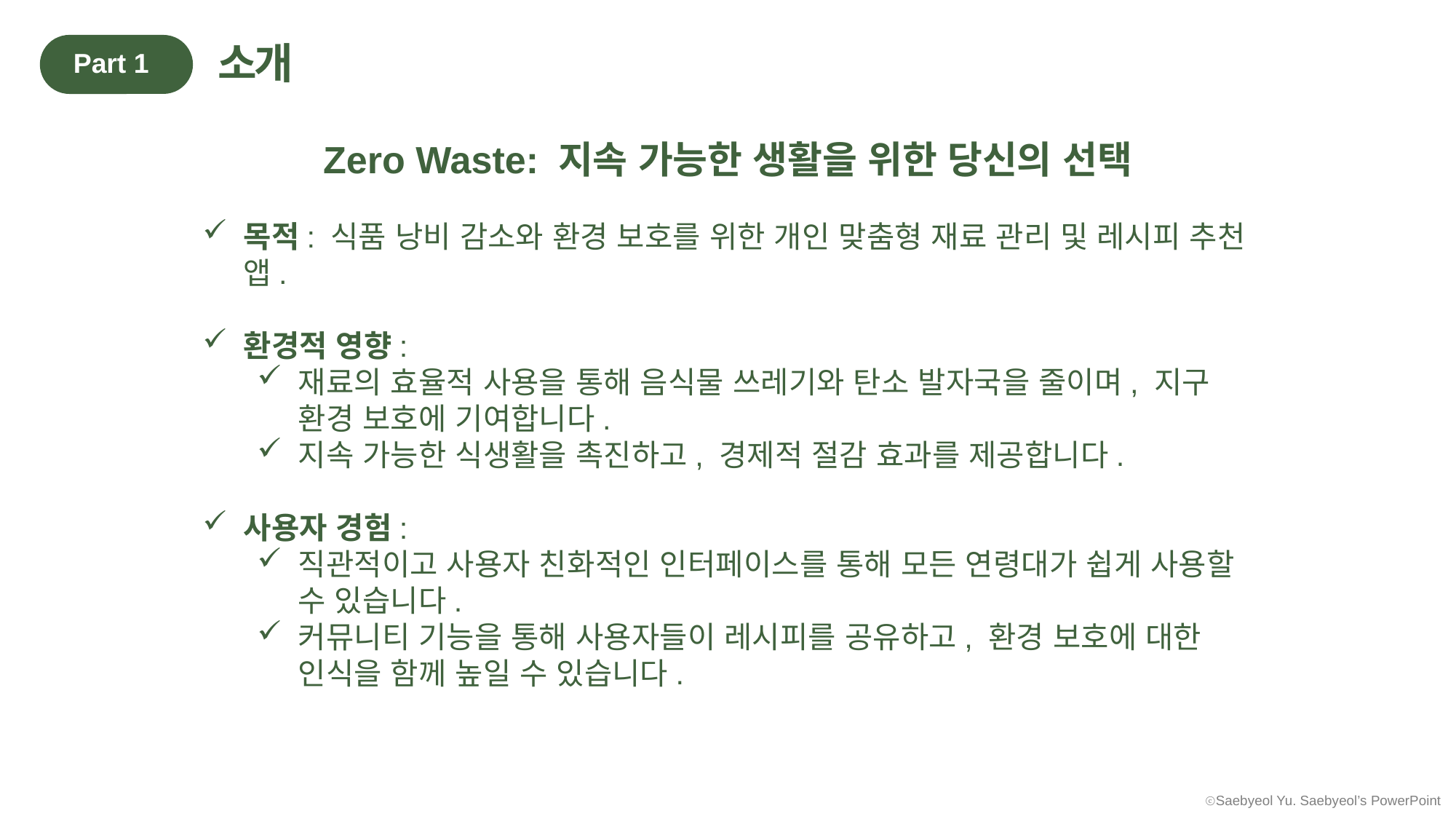

소개

Part 1

Zero Waste: 지속 가능한 생활을 위한 당신의 선택

목적: 식품 낭비 감소와 환경 보호를 위한 개인 맞춤형 재료 관리 및 레시피 추천 앱.

환경적 영향:
재료의 효율적 사용을 통해 음식물 쓰레기와 탄소 발자국을 줄이며, 지구 환경 보호에 기여합니다.
지속 가능한 식생활을 촉진하고, 경제적 절감 효과를 제공합니다.

사용자 경험:
직관적이고 사용자 친화적인 인터페이스를 통해 모든 연령대가 쉽게 사용할 수 있습니다.
커뮤니티 기능을 통해 사용자들이 레시피를 공유하고, 환경 보호에 대한 인식을 함께 높일 수 있습니다.
핵심 기능:
재료 관리: 사용자의 냉장고에 있는 재료를 쉽게 입력하고, 유통 기한을 추적하여 재료의 낭비를 방지합니다.
맞춤 레시피 추천: 사용자가 입력한 재료를 바탕으로, 가능한 레시피를 제안하여 남은 재료를 최대한 활용할 수 있도록 돕습니다.
재료 기반 쇼핑 리스트: 선택한 레시피에 필요한 부족한 재료를 자동으로 파악하여 쇼핑 리스트를 제공, 불필요한 구매 방지에 기여합니다.